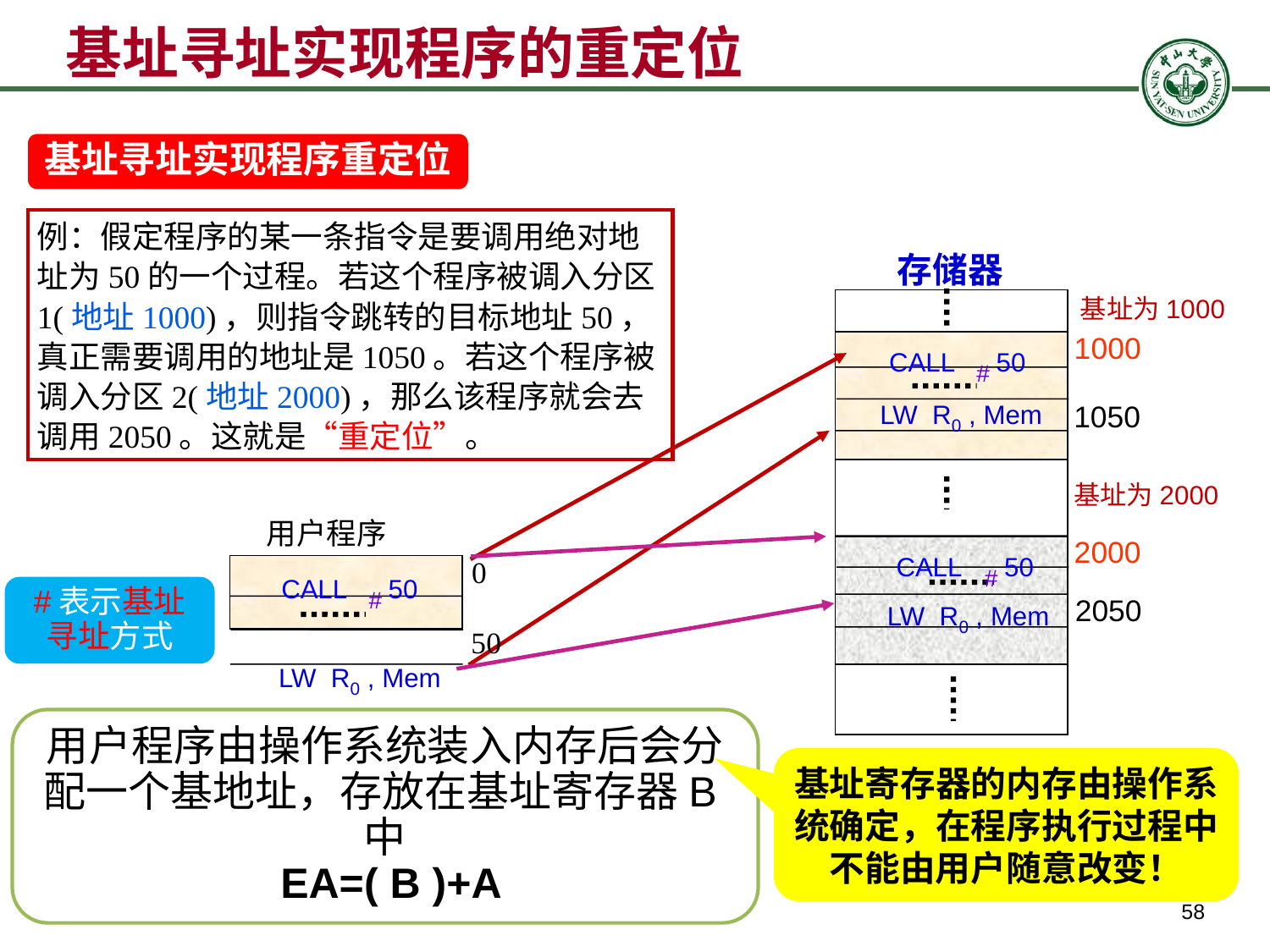

基址寻址实现程序的重定位
基址寻址实现程序重定位
例：假定程序的某一条指令是要调用绝对地址为50的一个过程。若这个程序被调入分区1(地址1000)，则指令跳转的目标地址50，真正需要调用的地址是1050。若这个程序被调入分区2(地址2000)，那么该程序就会去调用2050。这就是“重定位”。
存储器

基址为1000

1000
 CALL   # 50

  LW  R0 , Mem
1050

基址为2000

用户程序
0
  CALL   # 50

50

2000
   CALL   # 50

#表示基址寻址方式

2050
  LW  R0 , Mem

  LW  R0 , Mem

用户程序由操作系统装入内存后会分配一个基地址，存放在基址寄存器B中
 EA=( B )+A
基址寄存器的内存由操作系统确定，在程序执行过程中不能由用户随意改变！